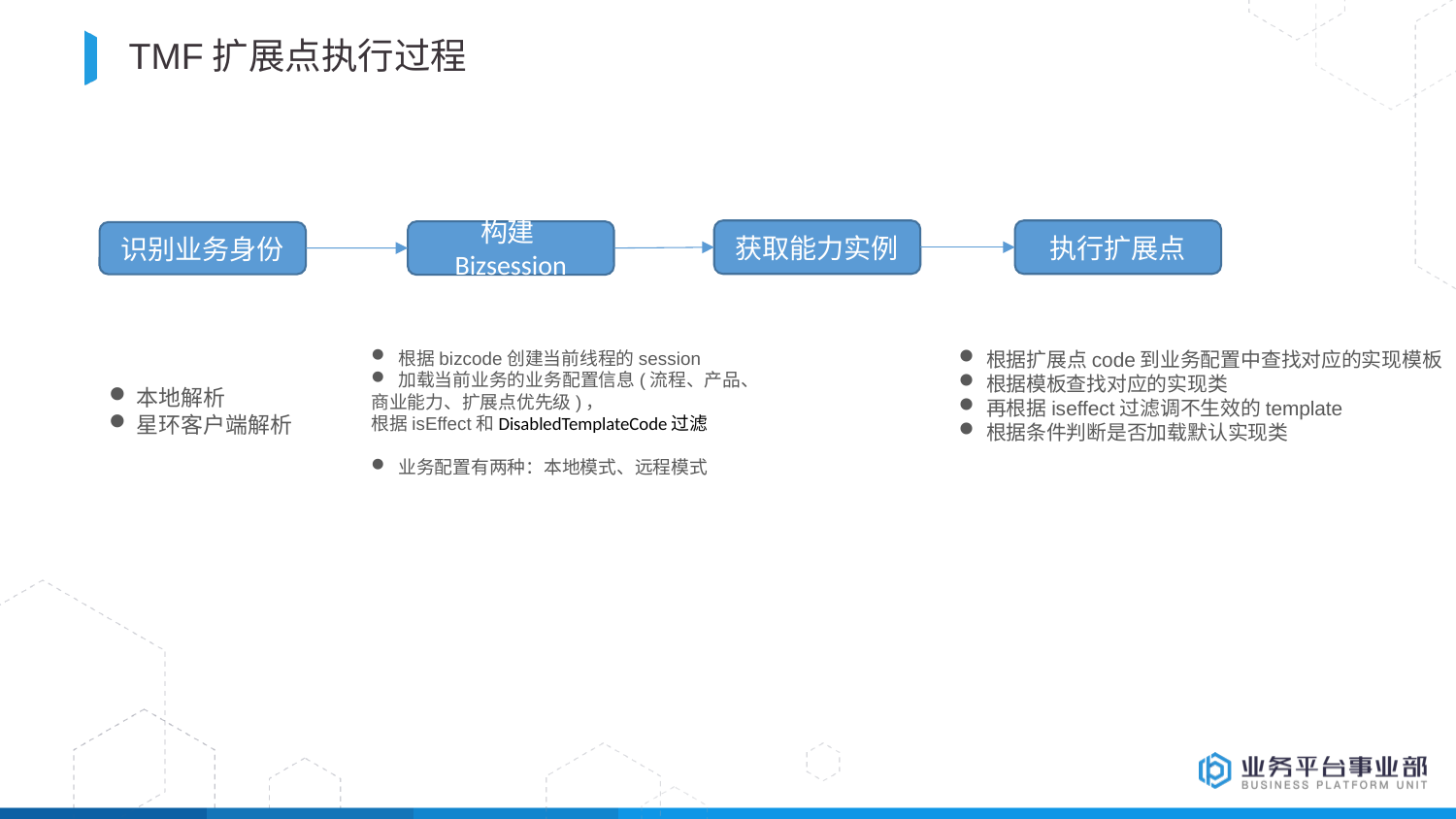

BBAAD9C20180234D78A0072836F0B6F092B9B2061D56DB20A9D98B3BB1562BE91B4BBA38C16B3B0B22492708C84627EB98F9210A91D0FBF11BBFC2427E0E20D824F7FAADFC2476C734F429676FF249FE1F60EDC976B7C23068F611975E6E9CB8DEF62098BE3
# TMF扩展点执行过程

获取能力实例
执行扩展点
构建Bizsession
识别业务身份
根据bizcode创建当前线程的session
加载当前业务的业务配置信息(流程、产品、
商业能力、扩展点优先级)，
根据isEffect和DisabledTemplateCode过滤

业务配置有两种：本地模式、远程模式
根据扩展点code到业务配置中查找对应的实现模板
根据模板查找对应的实现类
再根据iseffect过滤调不生效的template
根据条件判断是否加载默认实现类

本地解析
星环客户端解析